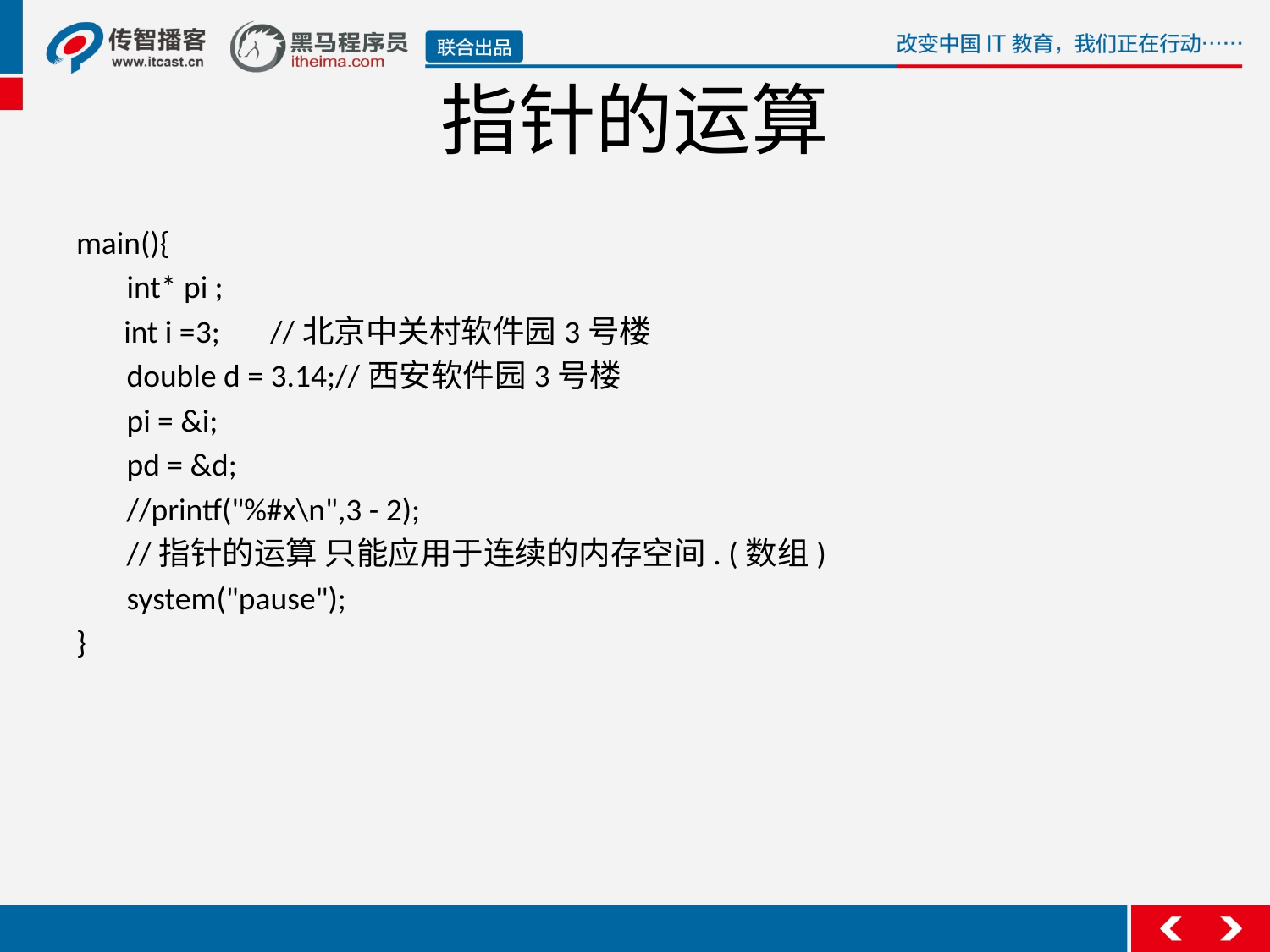

指针的运算
main(){
       int* pi ;
	int i =3;       //北京中关村软件园3号楼
       double d = 3.14;//西安软件园3号楼
       pi = &i;
       pd = &d;
       //printf("%#x\n",3 - 2);
       //指针的运算 只能应用于连续的内存空间. (数组)
       system("pause");
}